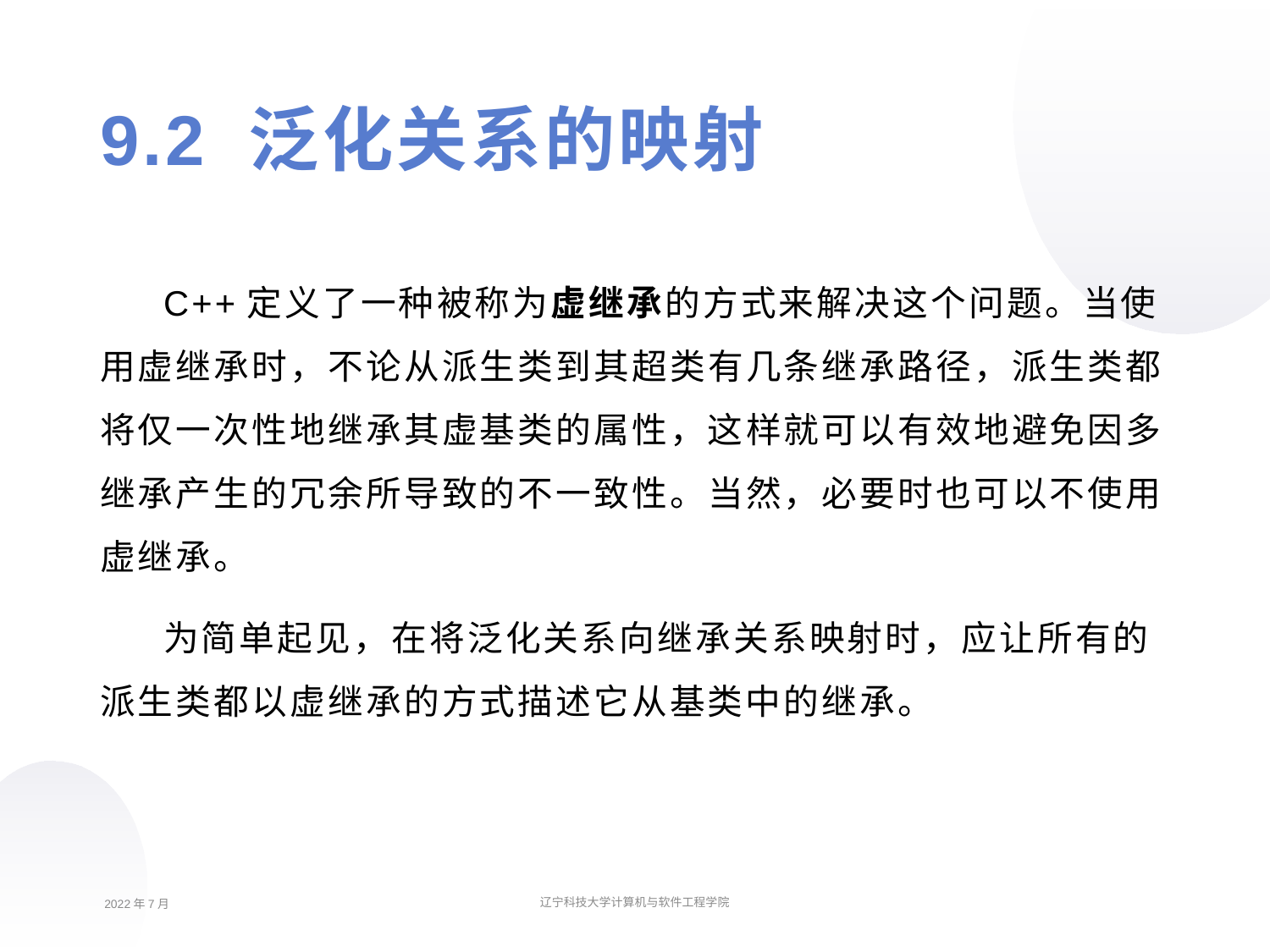

9.2 泛化关系的映射
C++定义了一种被称为虚继承的方式来解决这个问题。当使用虚继承时，不论从派生类到其超类有几条继承路径，派生类都将仅一次性地继承其虚基类的属性，这样就可以有效地避免因多继承产生的冗余所导致的不一致性。当然，必要时也可以不使用虚继承。
为简单起见，在将泛化关系向继承关系映射时，应让所有的派生类都以虚继承的方式描述它从基类中的继承。

2022年7月
辽宁科技大学计算机与软件工程学院
39